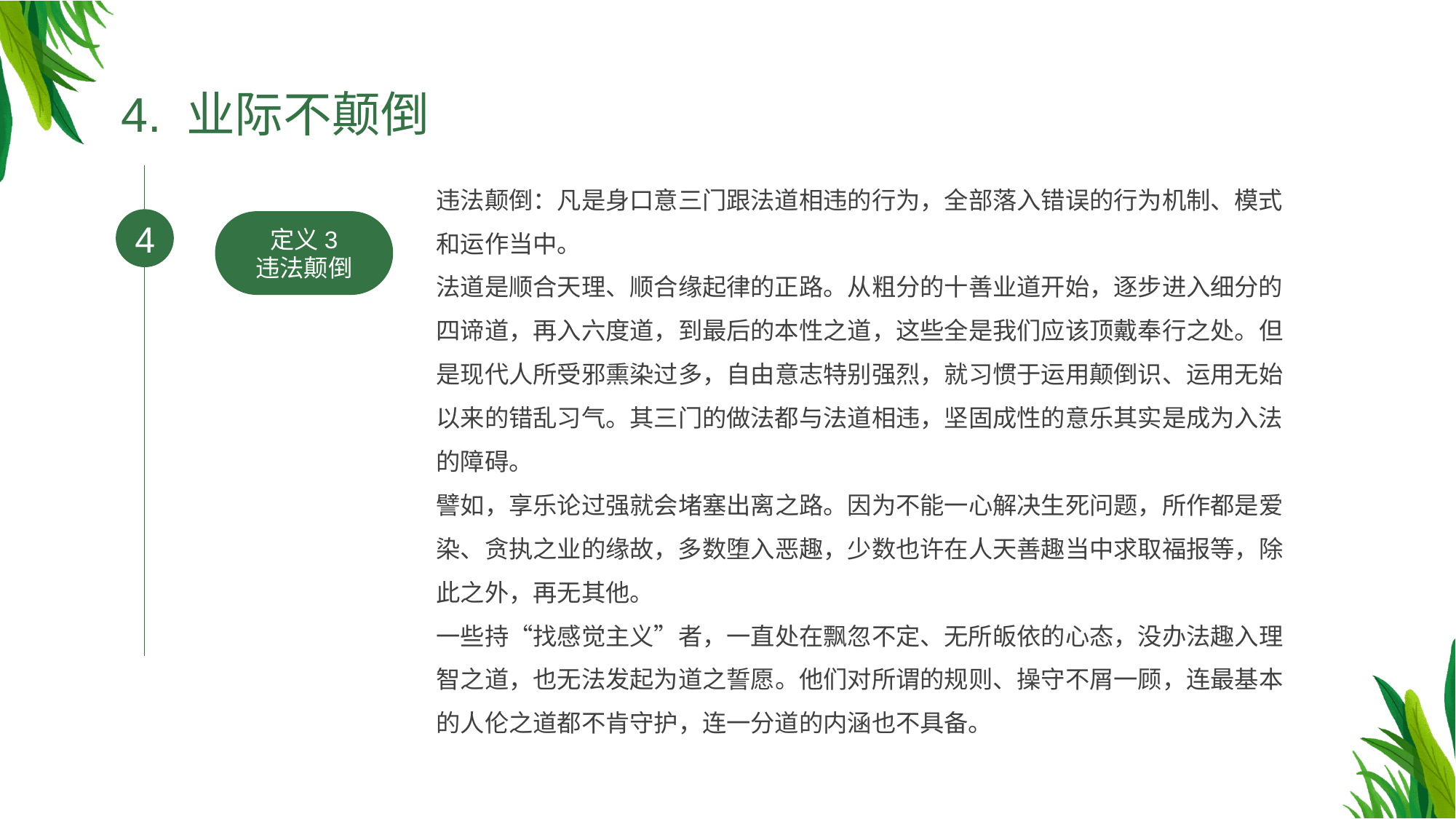

4. 业际不颠倒
违法颠倒：凡是身口意三门跟法道相违的行为，全部落入错误的行为机制、模式和运作当中。
法道是顺合天理、顺合缘起律的正路。从粗分的十善业道开始，逐步进入细分的四谛道，再入六度道，到最后的本性之道，这些全是我们应该顶戴奉行之处。但是现代人所受邪熏染过多，自由意志特别强烈，就习惯于运用颠倒识、运用无始以来的错乱习气。其三门的做法都与法道相违，坚固成性的意乐其实是成为入法的障碍。
譬如，享乐论过强就会堵塞出离之路。因为不能一心解决生死问题，所作都是爱染、贪执之业的缘故，多数堕入恶趣，少数也许在人天善趣当中求取福报等，除此之外，再无其他。
一些持“找感觉主义”者，一直处在飘忽不定、无所皈依的心态，没办法趣入理智之道，也无法发起为道之誓愿。他们对所谓的规则、操守不屑一顾，连最基本的人伦之道都不肯守护，连一分道的内涵也不具备。
4
定义3
违法颠倒